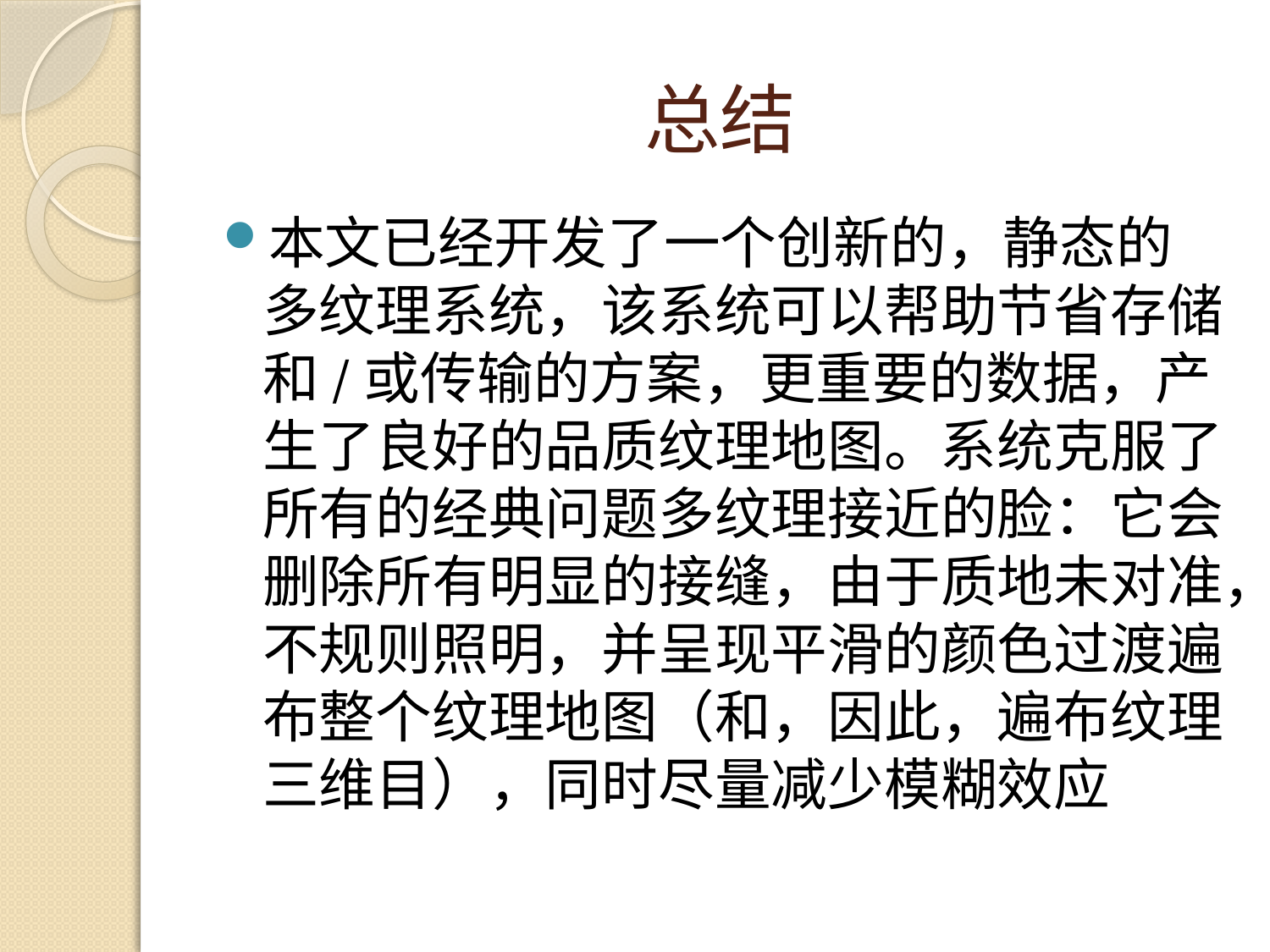

# 总结
本文已经开发了一个创新的，静态的多纹理系统，该系统可以帮助节省存储和/或传输的方案，更重要的数据，产生了良好的品质纹理地图。系统克服了所有的经典问题多纹理接近的脸：它会删除所有明显的接缝，由于质地未对准，不规则照明，并呈现平滑的颜色过渡遍布整个纹理地图（和，因此，遍布纹理三维目），同时尽量减少模糊效应